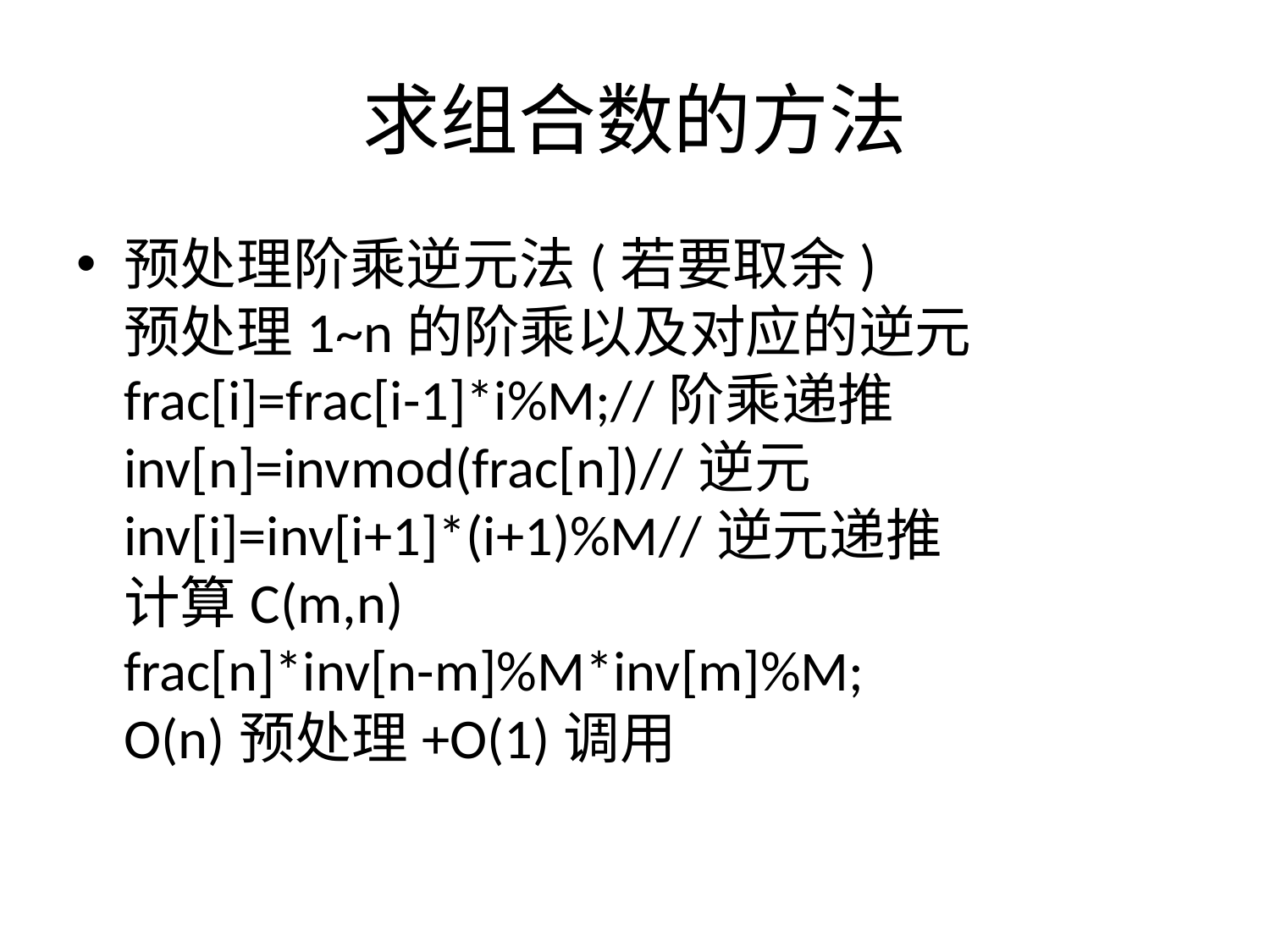

# 求组合数的方法
预处理阶乘逆元法(若要取余)
预处理1~n的阶乘以及对应的逆元
frac[i]=frac[i-1]*i%M;//阶乘递推
inv[n]=invmod(frac[n])//逆元
inv[i]=inv[i+1]*(i+1)%M//逆元递推
计算C(m,n)
frac[n]*inv[n-m]%M*inv[m]%M;
O(n)预处理+O(1)调用